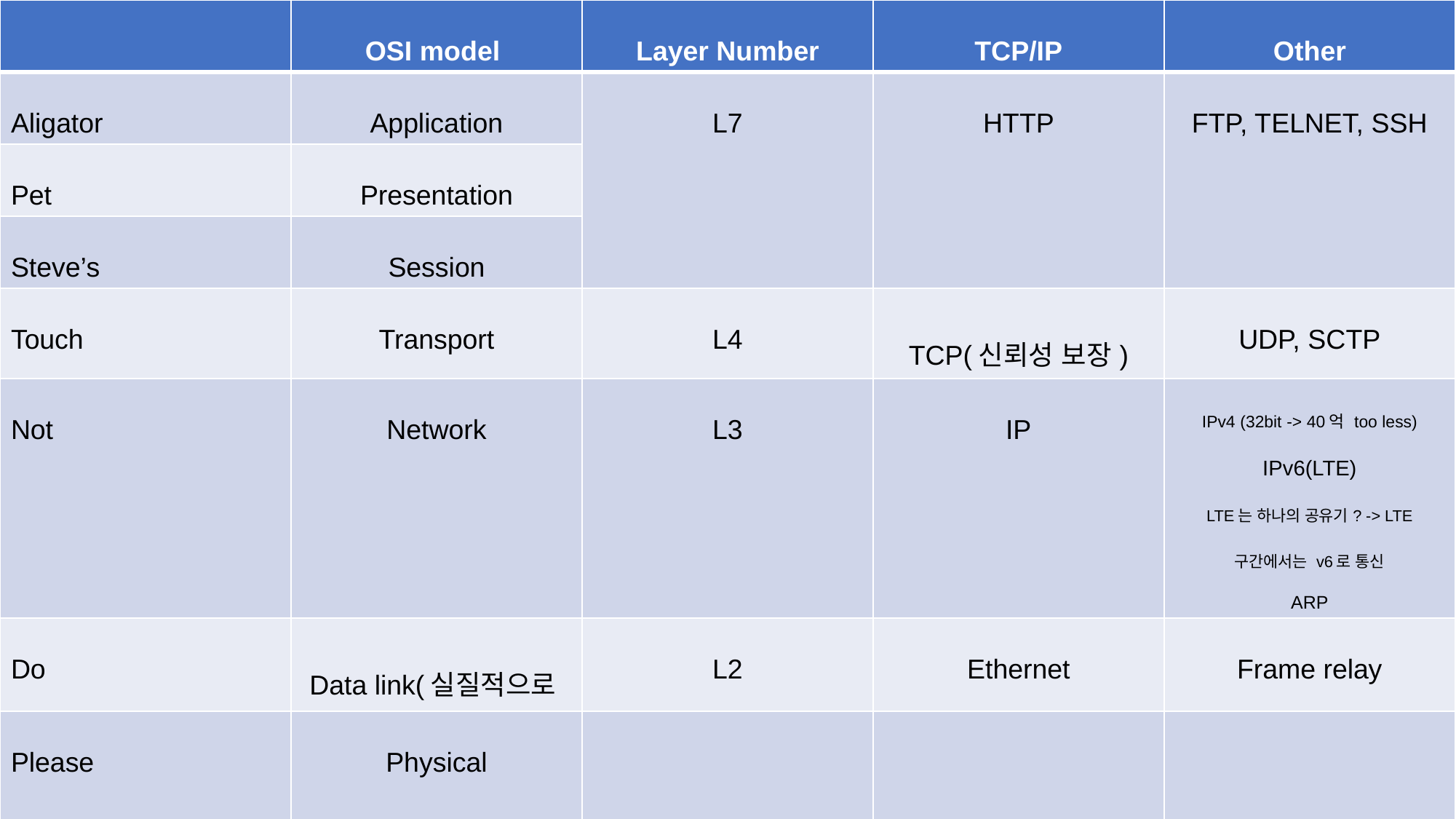

|  | OSI model | Layer Number | TCP/IP | Other |
| --- | --- | --- | --- | --- |
| Aligator | Application | L7 | HTTP | FTP, TELNET, SSH |
| Pet | Presentation |  |  |  |
| Steve’s | Session |  |  |  |
| Touch | Transport | L4 | TCP(신뢰성 보장) | UDP, SCTP |
| Not | Network | L3 | IP | IPv4 (32bit -> 40억 too less) IPv6(LTE) LTE는 하나의 공유기? -> LTE 구간에서는 v6로 통신 ARP |
| Do | Data link(실질적으로 | L2 | Ethernet | Frame relay |
| Please | Physical |  |  |  |
#